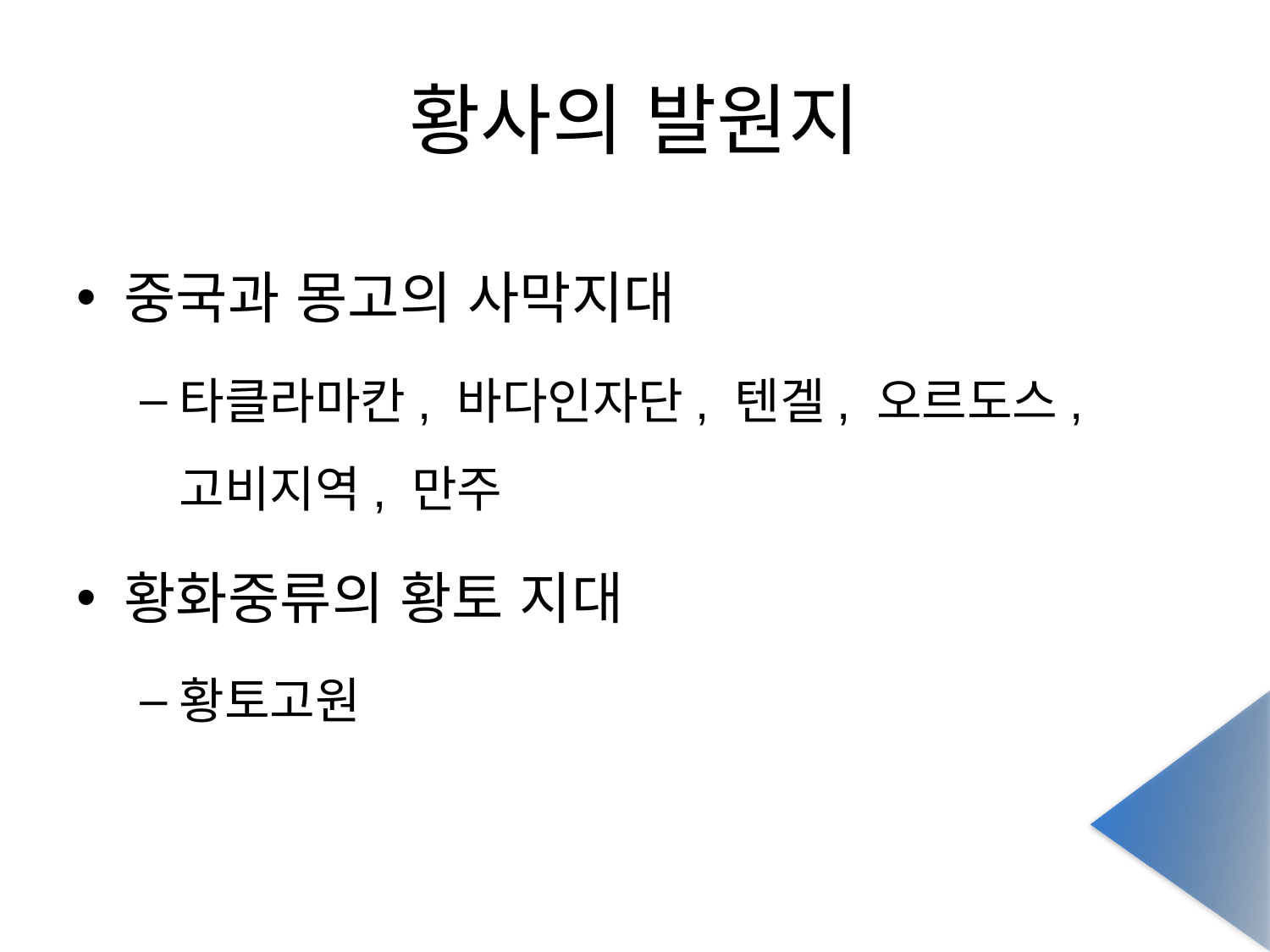

# 황사의 발원지
중국과 몽고의 사막지대
타클라마칸, 바다인자단, 텐겔, 오르도스, 고비지역, 만주
황화중류의 황토 지대
황토고원